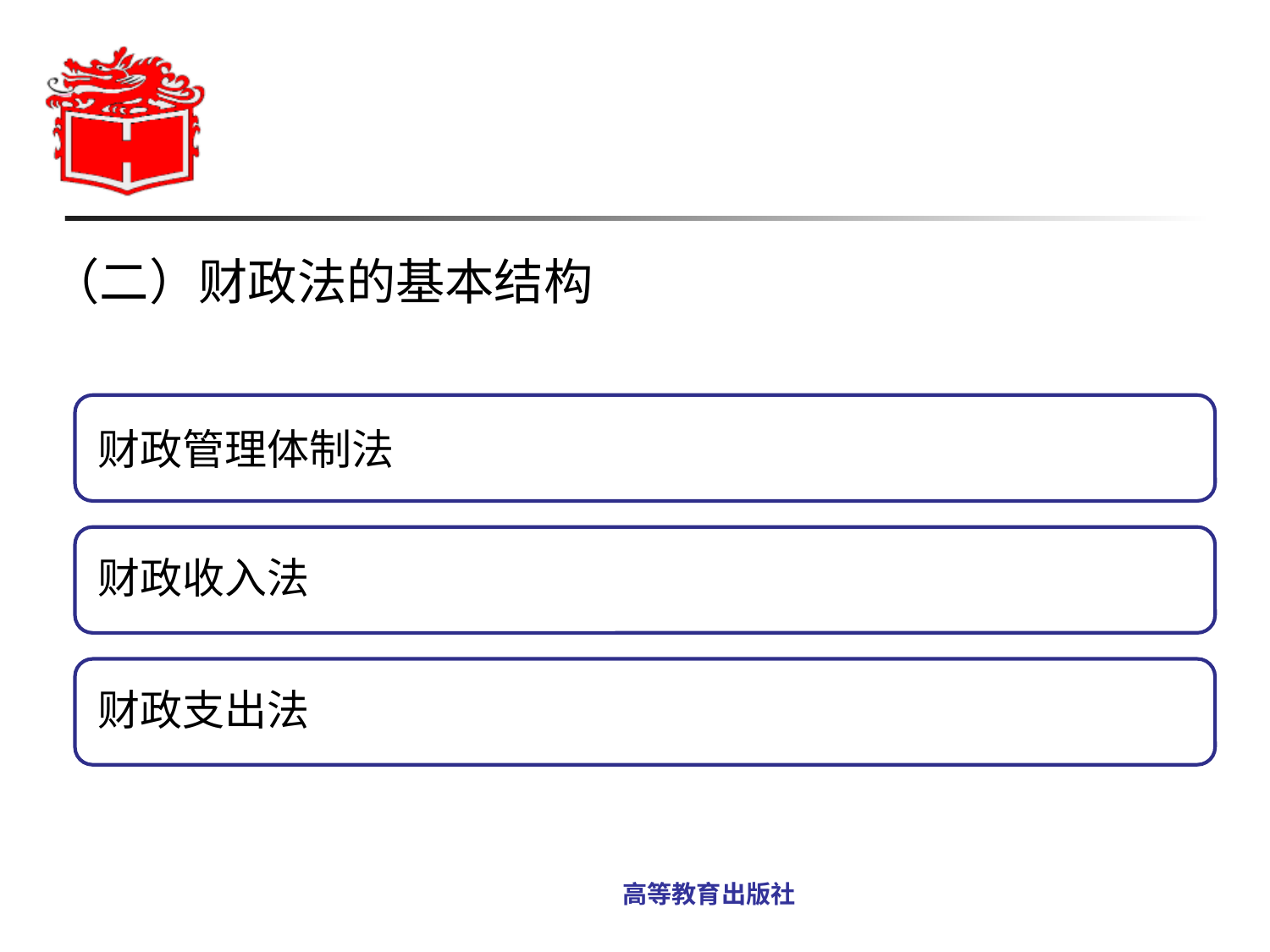

（二）财政法的基本结构

财政管理体制法
财政收入法
财政支出法

高等教育出版社